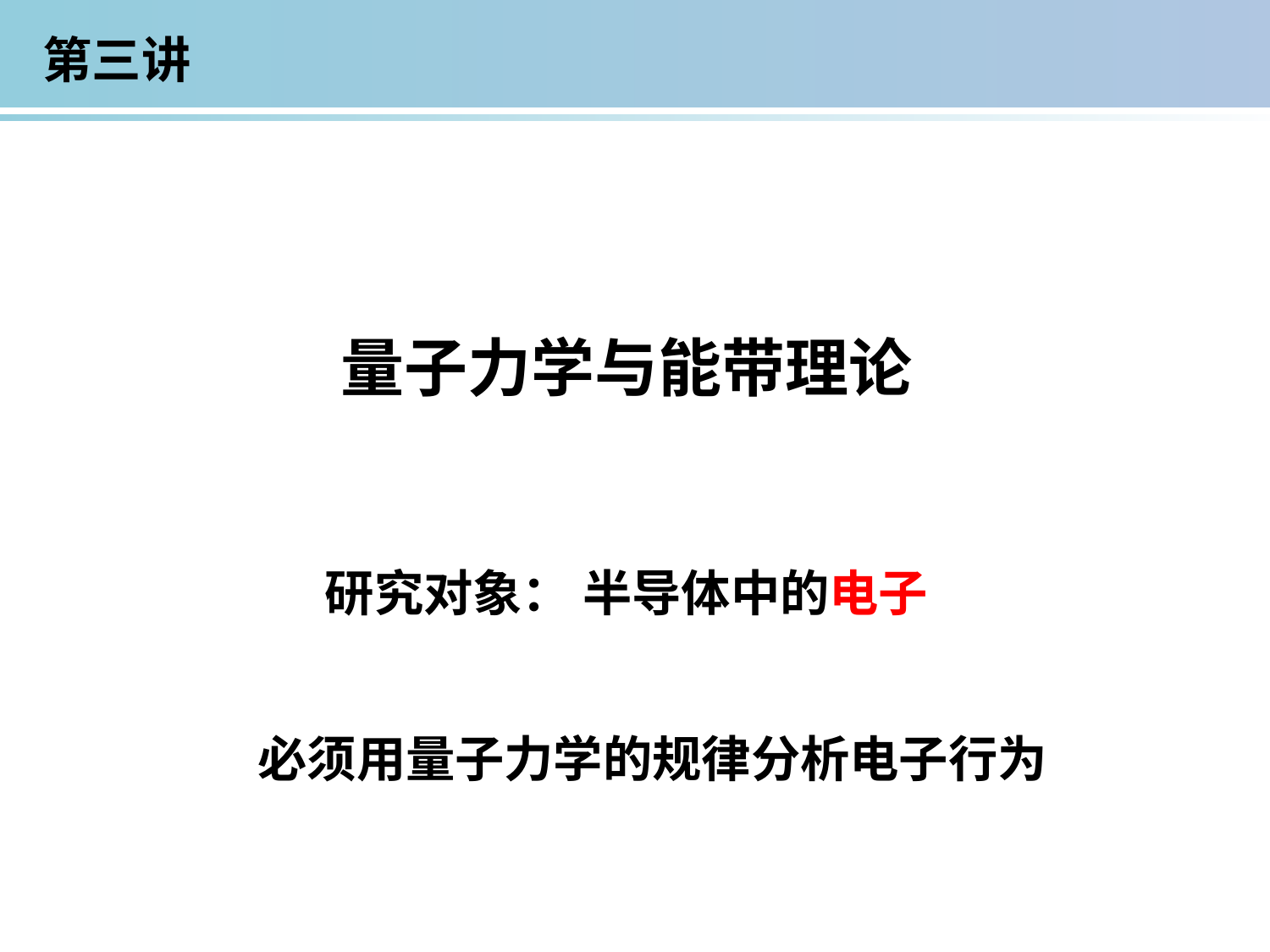

第三讲
量子力学与能带理论
研究对象： 半导体中的电子
必须用量子力学的规律分析电子行为